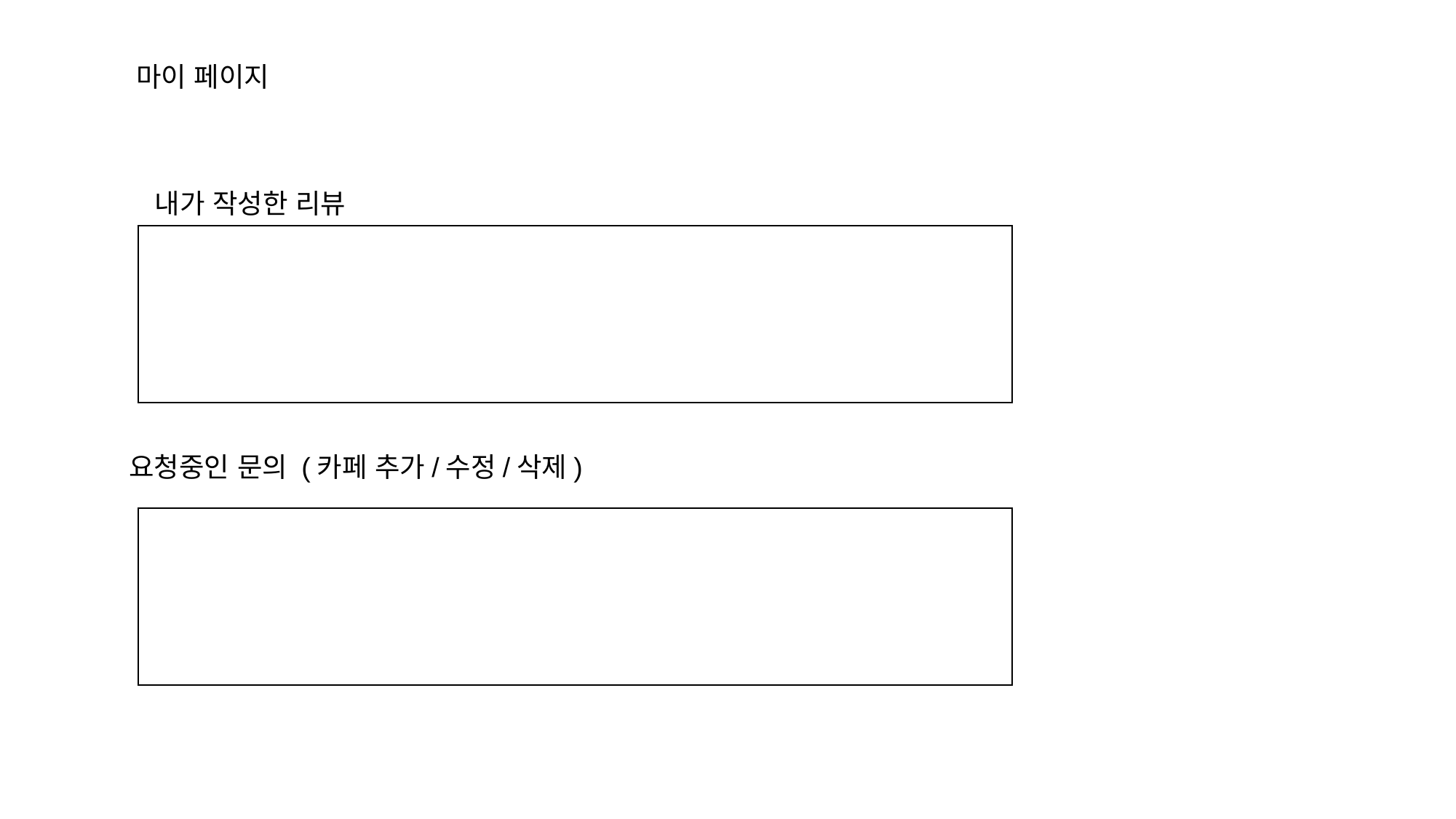

마이 페이지
내가 작성한 리뷰

요청중인 문의 (카페 추가/수정/삭제)